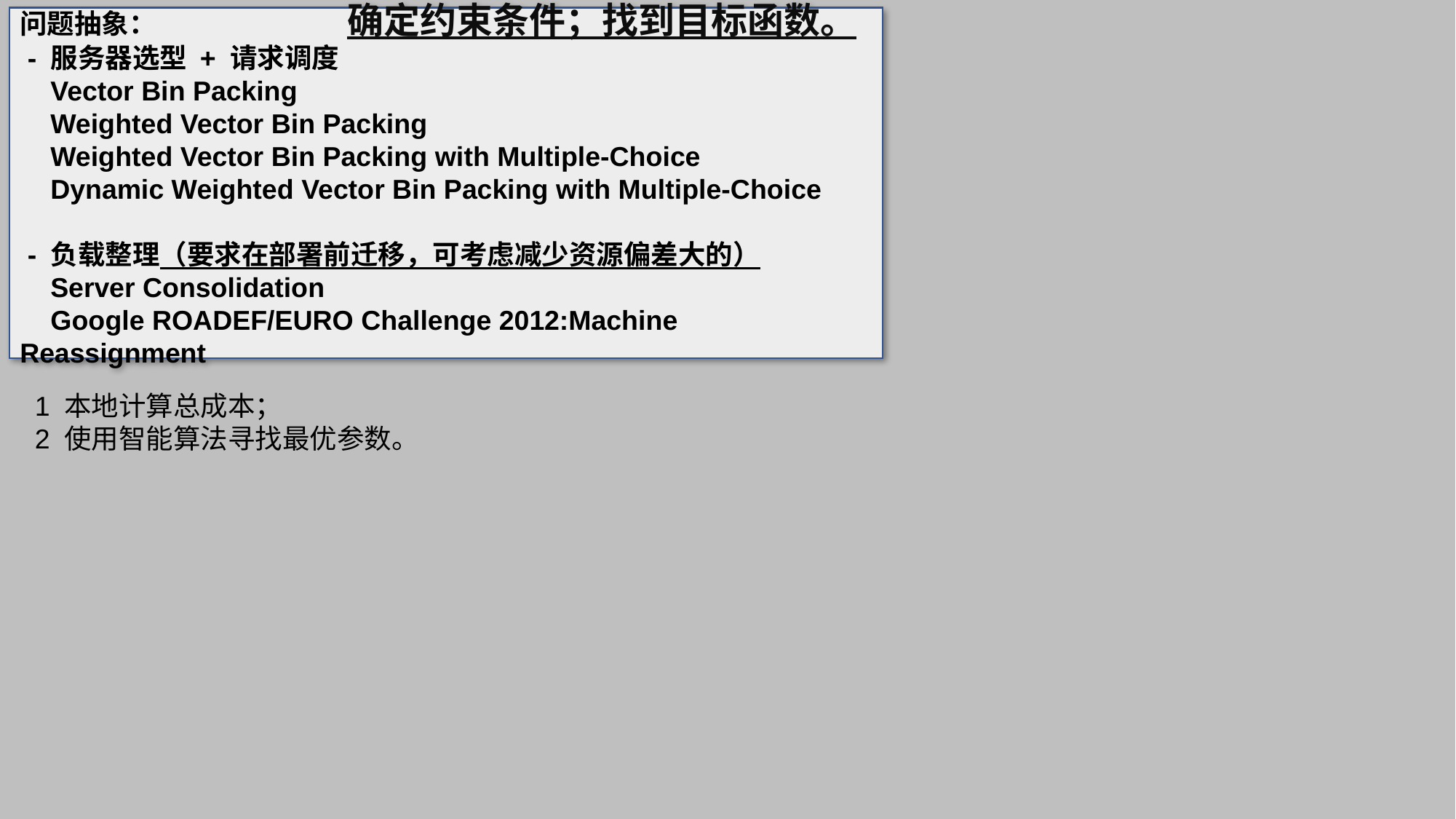

问题抽象：		确定约束条件；找到目标函数。
 - 服务器选型 + 请求调度
    Vector Bin Packing
    Weighted Vector Bin Packing
    Weighted Vector Bin Packing with Multiple-Choice
    Dynamic Weighted Vector Bin Packing with Multiple-Choice

 - 负载整理（要求在部署前迁移，可考虑减少资源偏差大的）
    Server Consolidation
    Google ROADEF/EURO Challenge 2012:Machine Reassignment
1 本地计算总成本；
2 使用智能算法寻找最优参数。